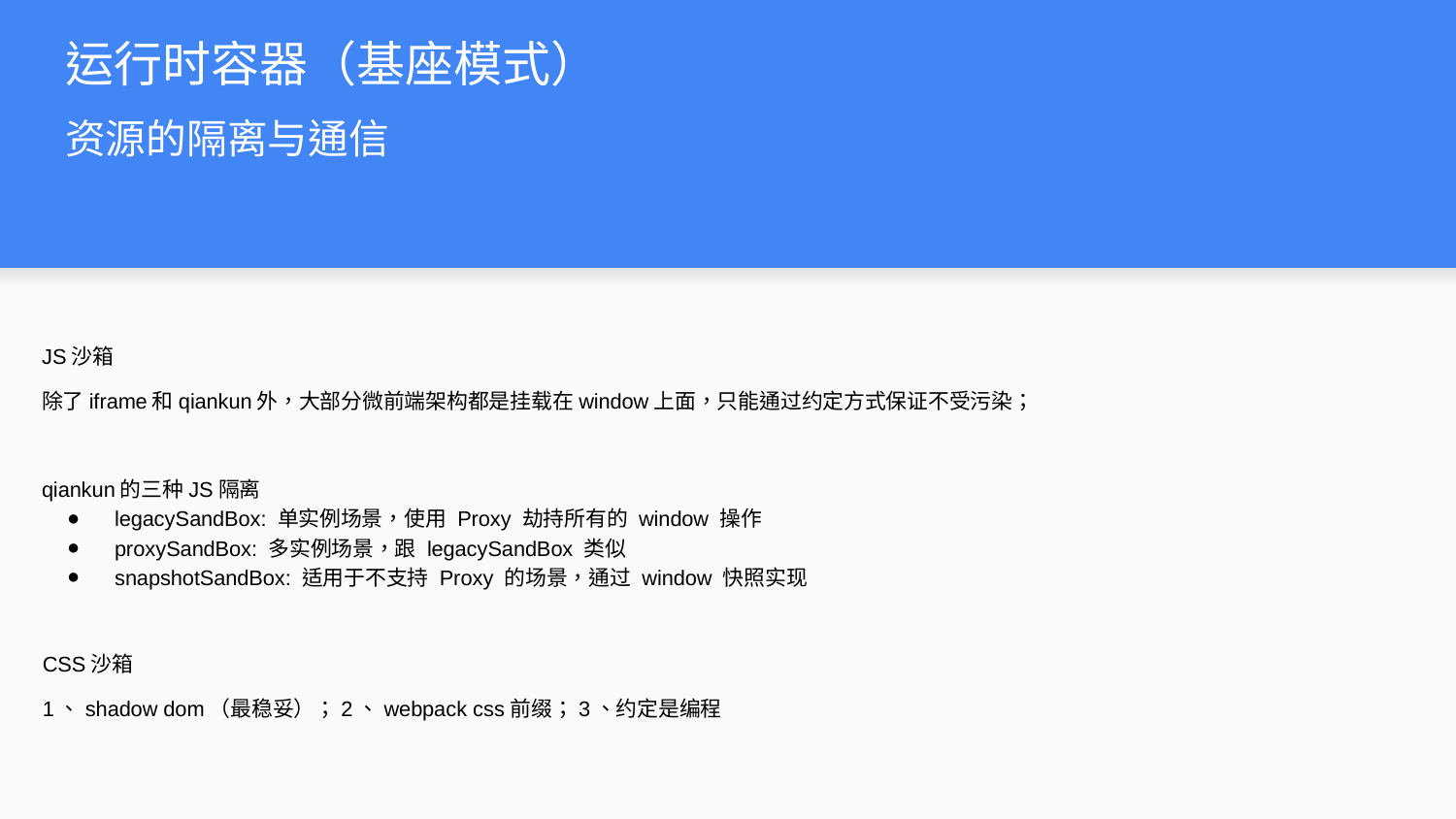

运行时容器（基座模式）
# 资源的隔离与通信
JS沙箱
除了iframe和qiankun外，大部分微前端架构都是挂载在window上面，只能通过约定方式保证不受污染；

qiankun的三种JS隔离
legacySandBox: 单实例场景，使用 Proxy 劫持所有的 window 操作
proxySandBox: 多实例场景，跟 legacySandBox 类似
snapshotSandBox: 适用于不支持 Proxy 的场景，通过 window 快照实现

CSS沙箱
1、shadow dom（最稳妥）；2、webpack css前缀；3、约定是编程